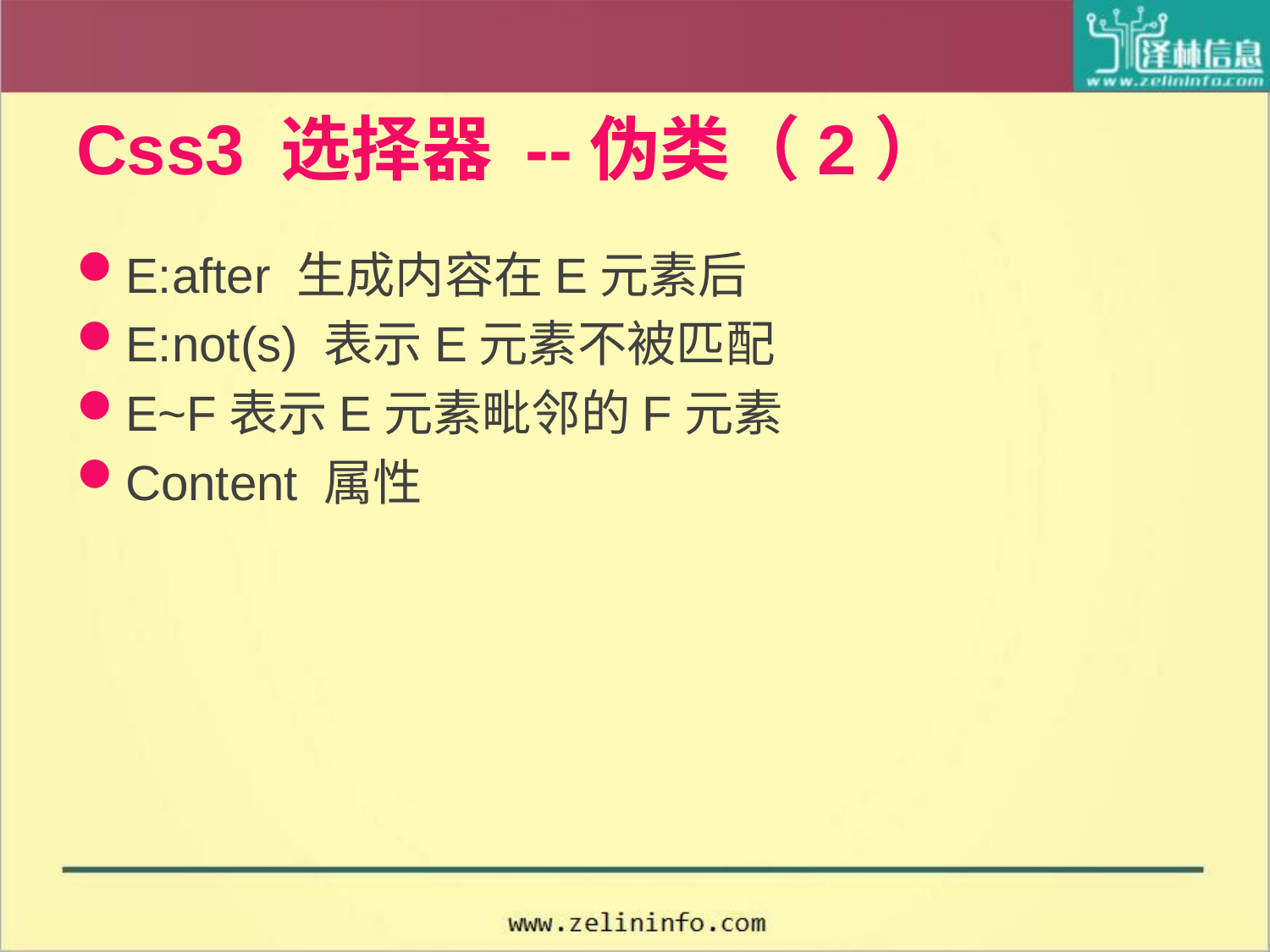

# Css3 选择器 --伪类（2）
E:after 生成内容在E元素后
E:not(s) 表示E元素不被匹配
E~F表示E元素毗邻的F元素
Content 属性